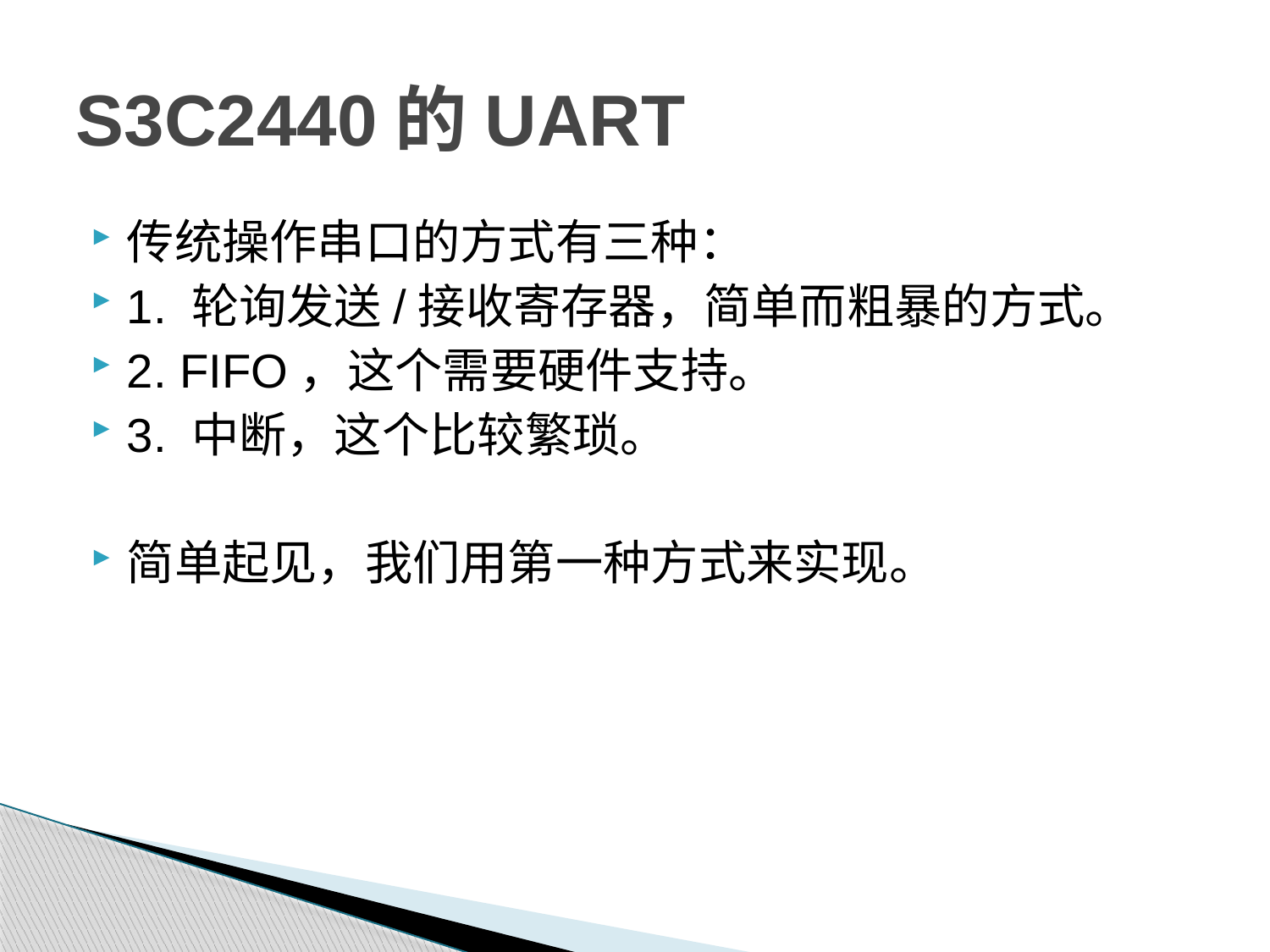

# S3C2440的UART
传统操作串口的方式有三种：
1. 轮询发送/接收寄存器，简单而粗暴的方式。
2. FIFO，这个需要硬件支持。
3. 中断，这个比较繁琐。

简单起见，我们用第一种方式来实现。